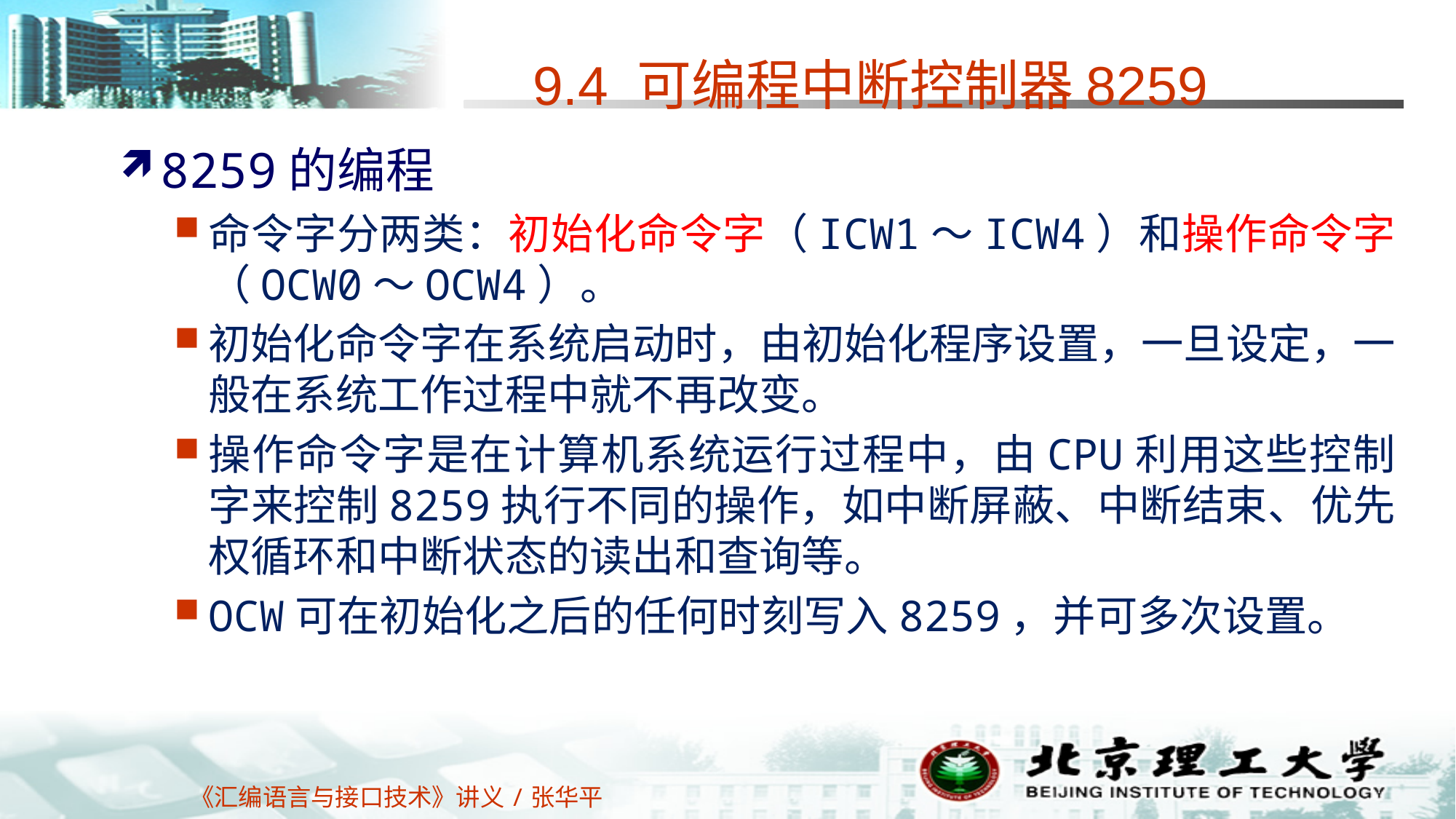

# 9.4 可编程中断控制器8259
8259的编程
命令字分两类：初始化命令字（ICW1～ICW4）和操作命令字（OCW0～OCW4）。
初始化命令字在系统启动时，由初始化程序设置，一旦设定，一般在系统工作过程中就不再改变。
操作命令字是在计算机系统运行过程中，由CPU利用这些控制字来控制8259执行不同的操作，如中断屏蔽、中断结束、优先权循环和中断状态的读出和查询等。
OCW可在初始化之后的任何时刻写入8259，并可多次设置。